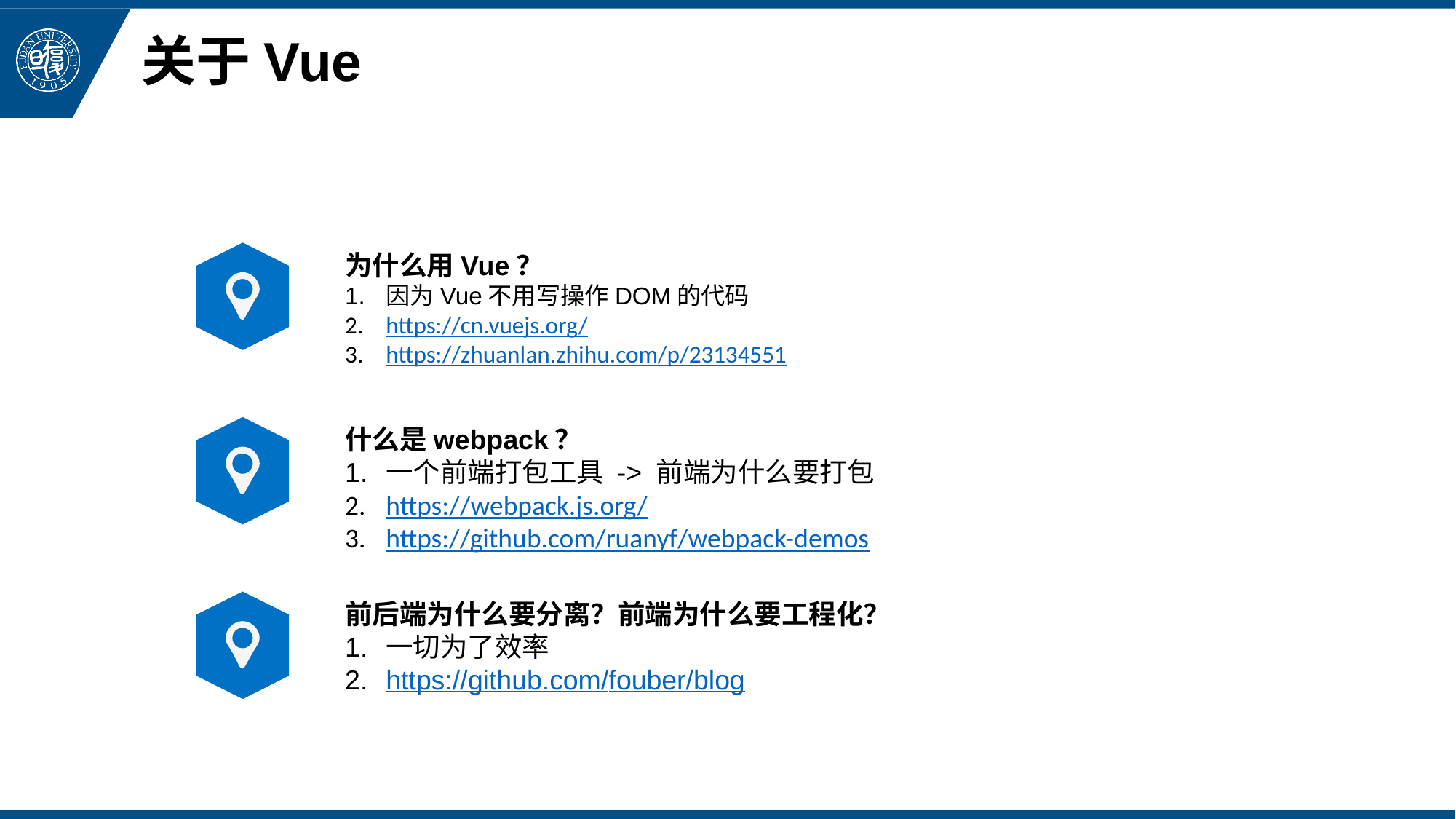

# 关于Vue
为什么用Vue？
因为Vue不用写操作DOM的代码
https://cn.vuejs.org/
https://zhuanlan.zhihu.com/p/23134551

什么是webpack？
一个前端打包工具 -> 前端为什么要打包
https://webpack.js.org/
https://github.com/ruanyf/webpack-demos

前后端为什么要分离？前端为什么要工程化？
一切为了效率
https://github.com/fouber/blog